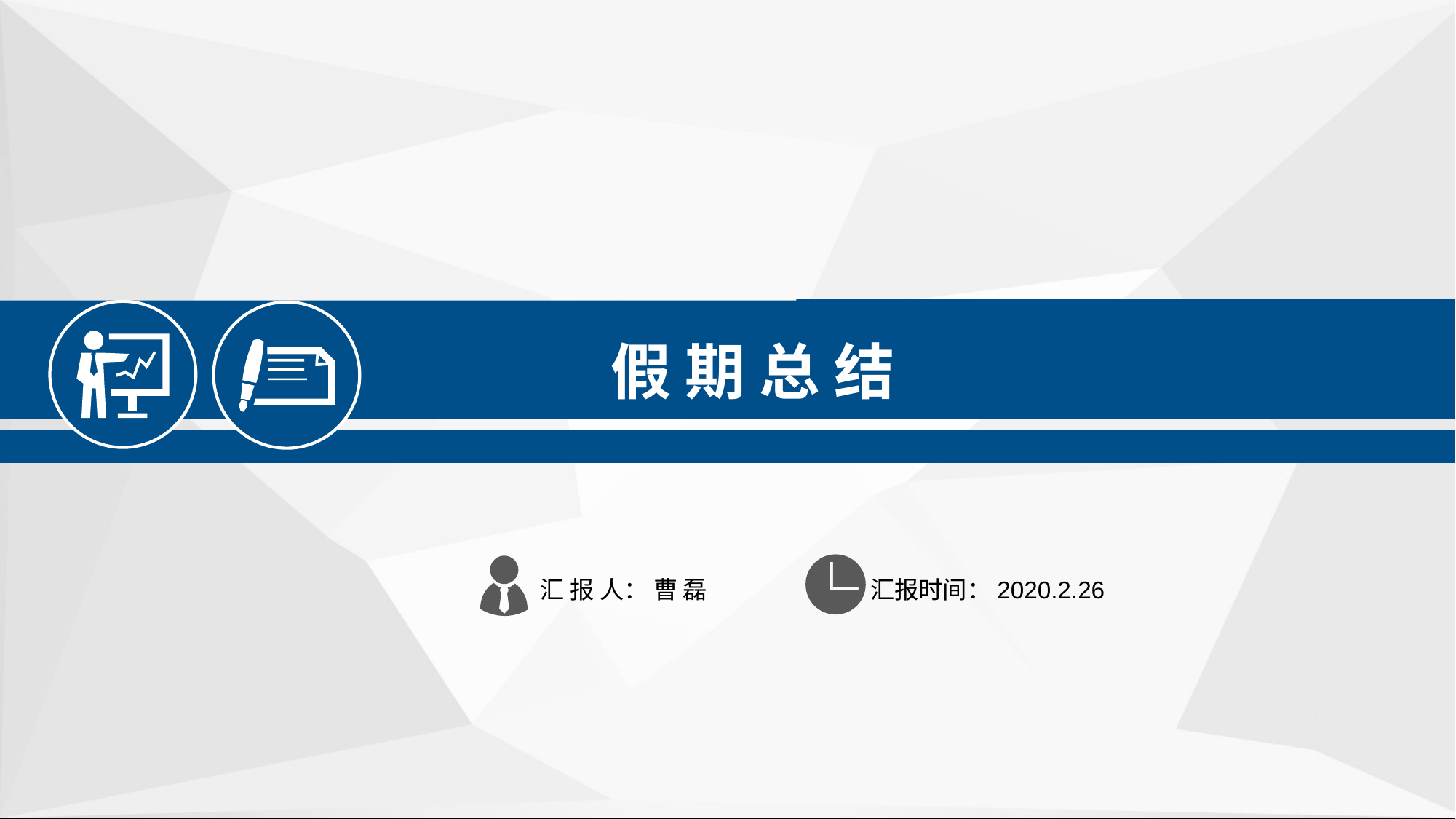

假 期 总 结

  汇 报 人： 曹 磊

汇报时间：2020.2.26